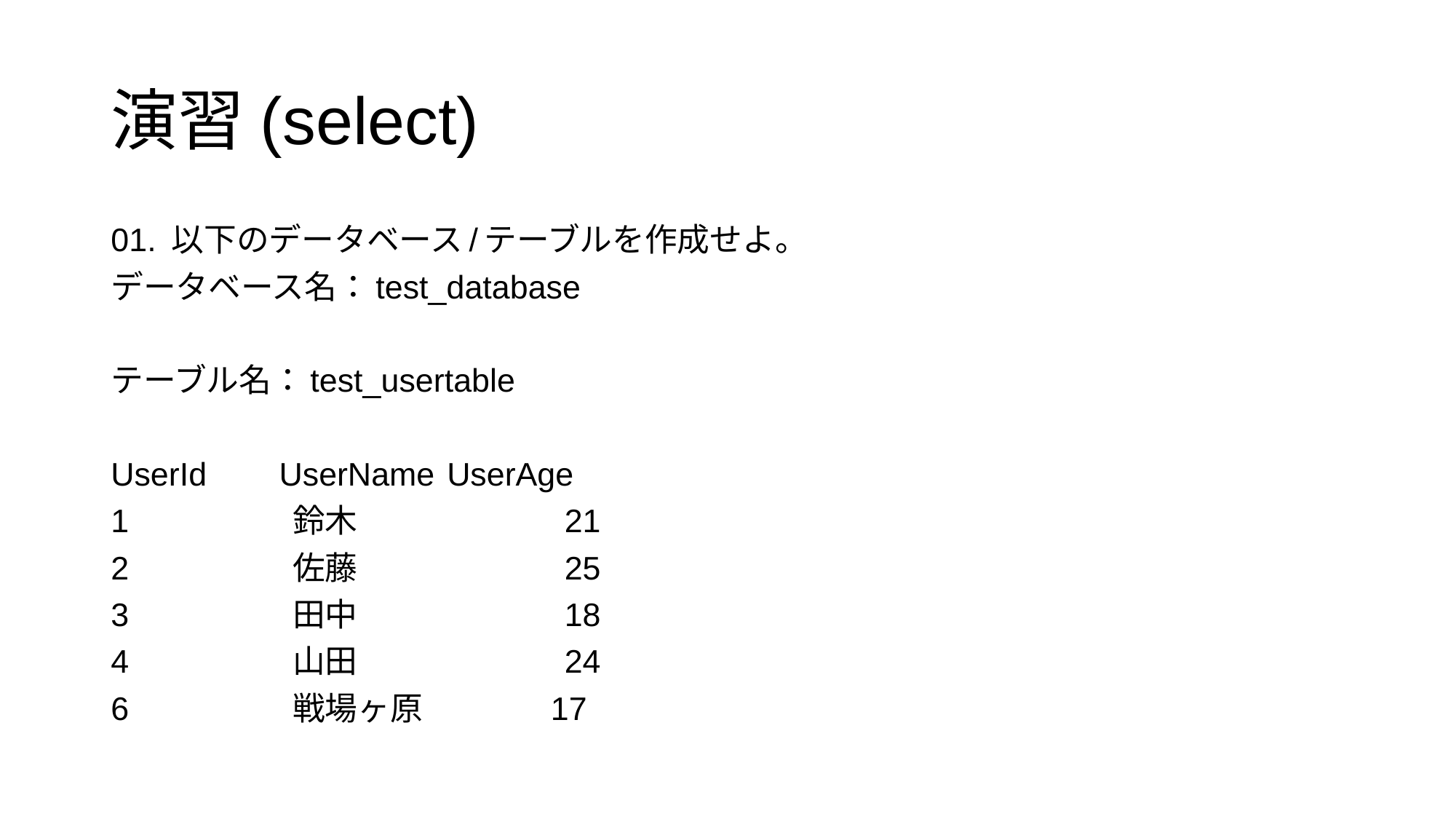

# 演習(select)
01. 以下のデータベース/テーブルを作成せよ。
データベース名：test_database

テーブル名：test_usertable

UserId	UserName	UserAge
1	　　　鈴木	　　　　　　21
2	　　　佐藤	　　　　　　25
3	　　　田中	　　　　　　18
4	　　　山田	　　　　　　24
6	　　　戦場ヶ原	　　　17